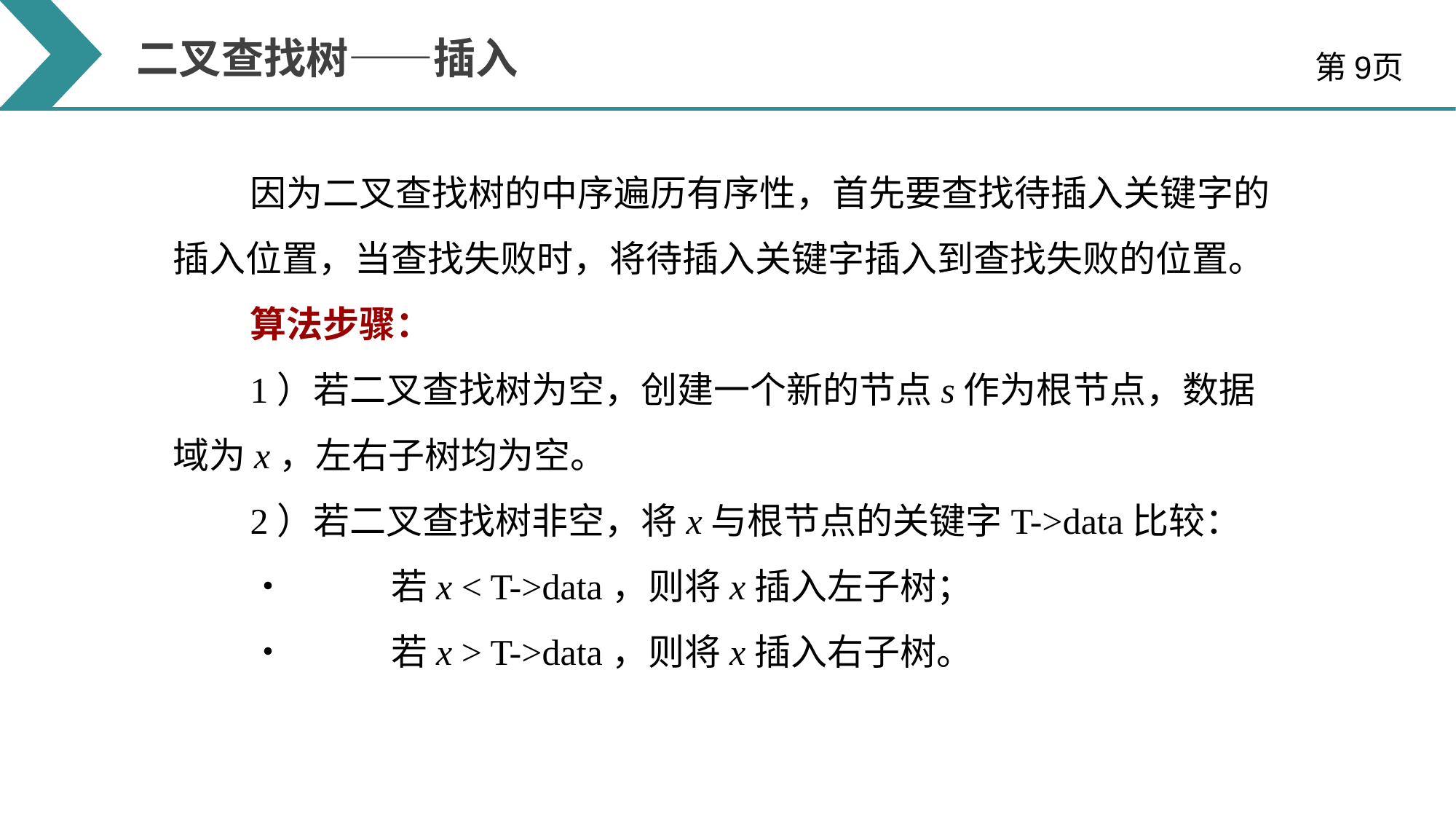

二叉查找树——插入
第9页
因为二叉查找树的中序遍历有序性，首先要查找待插入关键字的插入位置，当查找失败时，将待插入关键字插入到查找失败的位置。
算法步骤：
1）若二叉查找树为空，创建一个新的节点s作为根节点，数据域为x，左右子树均为空。
2）若二叉查找树非空，将x与根节点的关键字T->data比较：
•	若x < T->data，则将x插入左子树；
•	若x > T->data，则将x插入右子树。